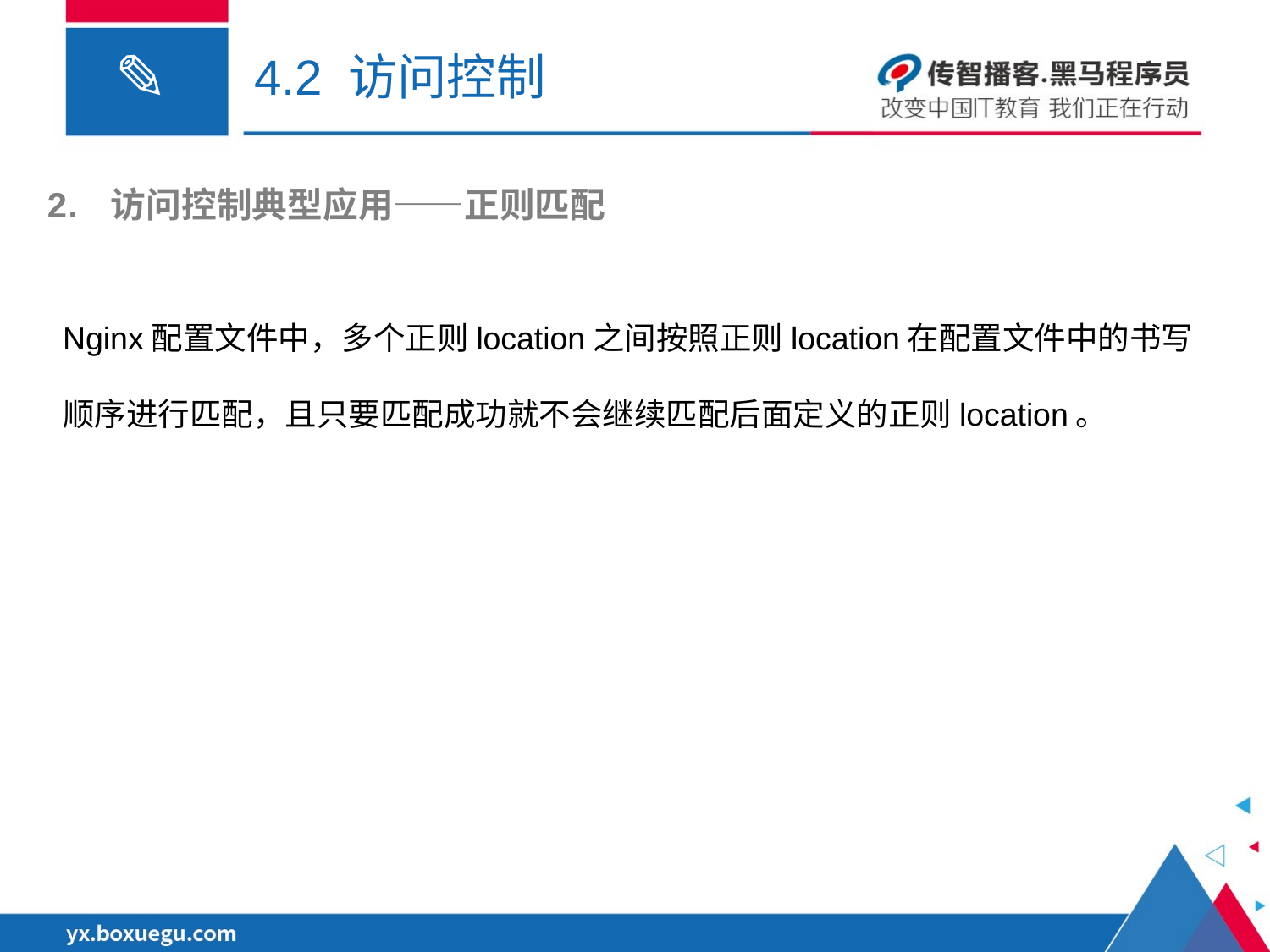

# 4.2 访问控制
访问控制典型应用——正则匹配
Nginx配置文件中，多个正则location之间按照正则location在配置文件中的书写顺序进行匹配，且只要匹配成功就不会继续匹配后面定义的正则location。